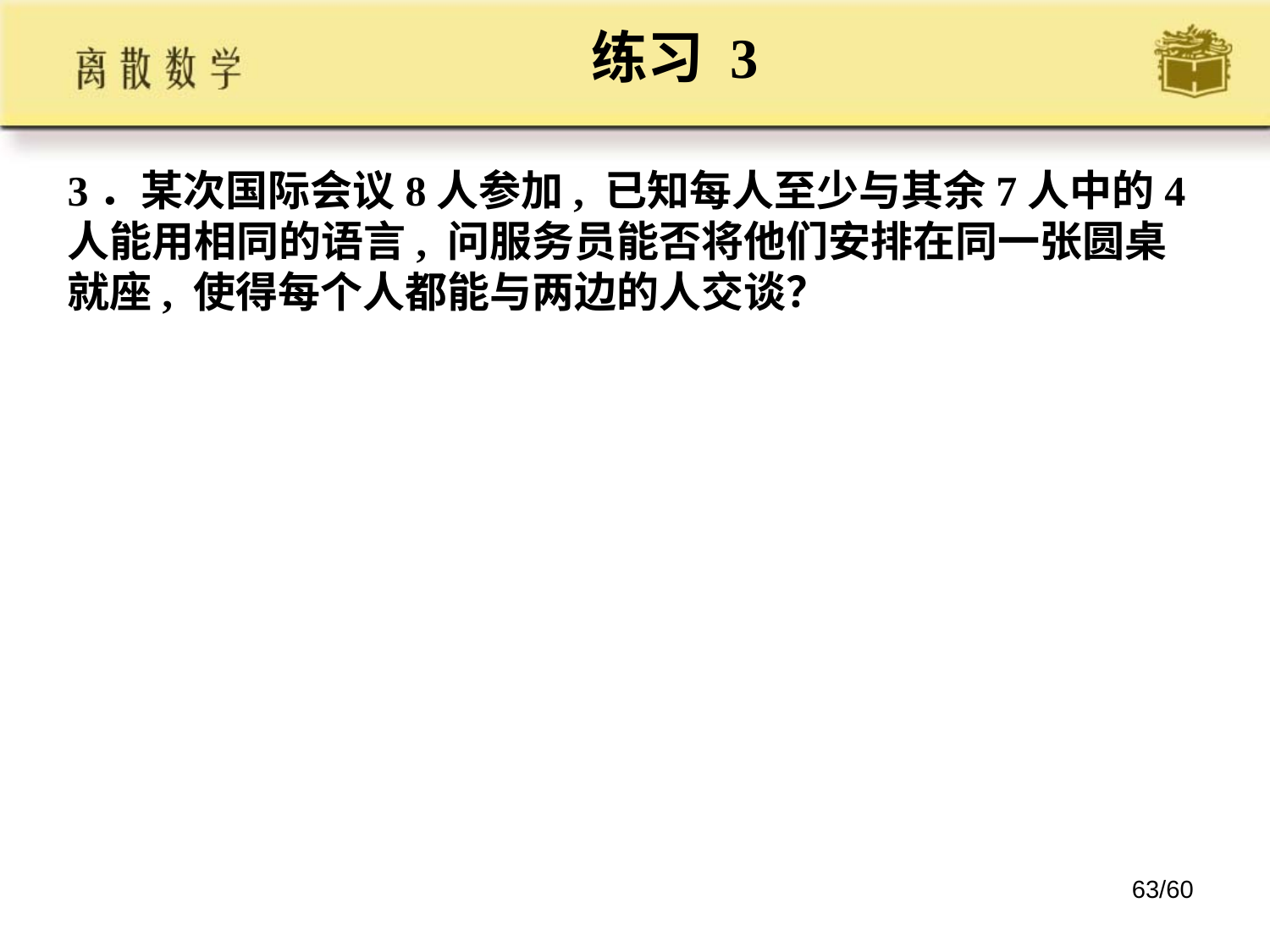

练习 3
3．某次国际会议8人参加, 已知每人至少与其余7人中的4人能用相同的语言, 问服务员能否将他们安排在同一张圆桌就座, 使得每个人都能与两边的人交谈？
63/60